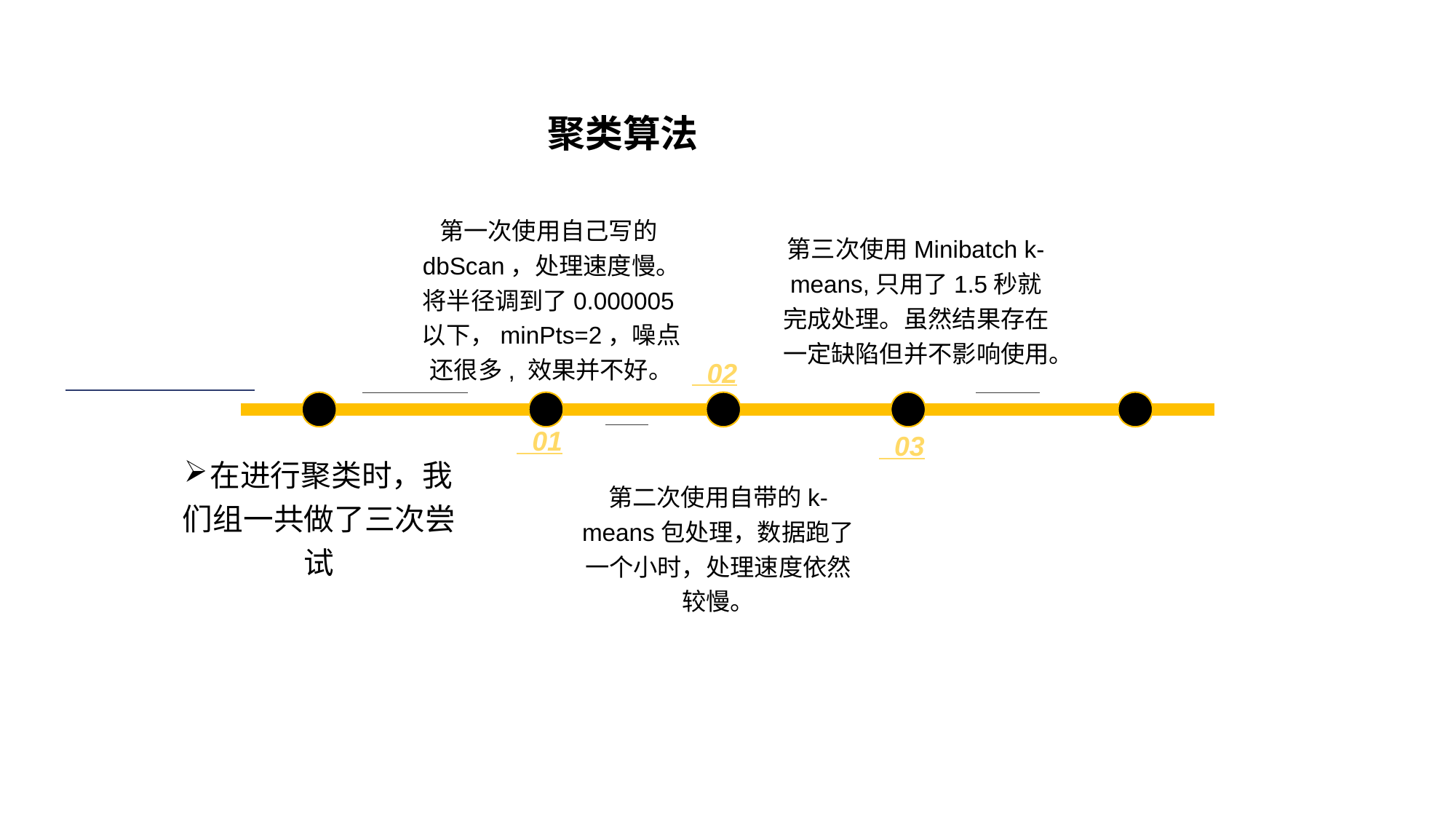

聚类算法
第一次使用自己写的dbScan，处理速度慢。将半径调到了0.000005以下，minPts=2，噪点还很多, 效果并不好。
第三次使用Minibatch k-means,只用了1.5秒就完成处理。虽然结果存在一定缺陷但并不影响使用。
  02

  01
  03
在进行聚类时，我们组一共做了三次尝试
第二次使用自带的k-means包处理，数据跑了一个小时，处理速度依然较慢。